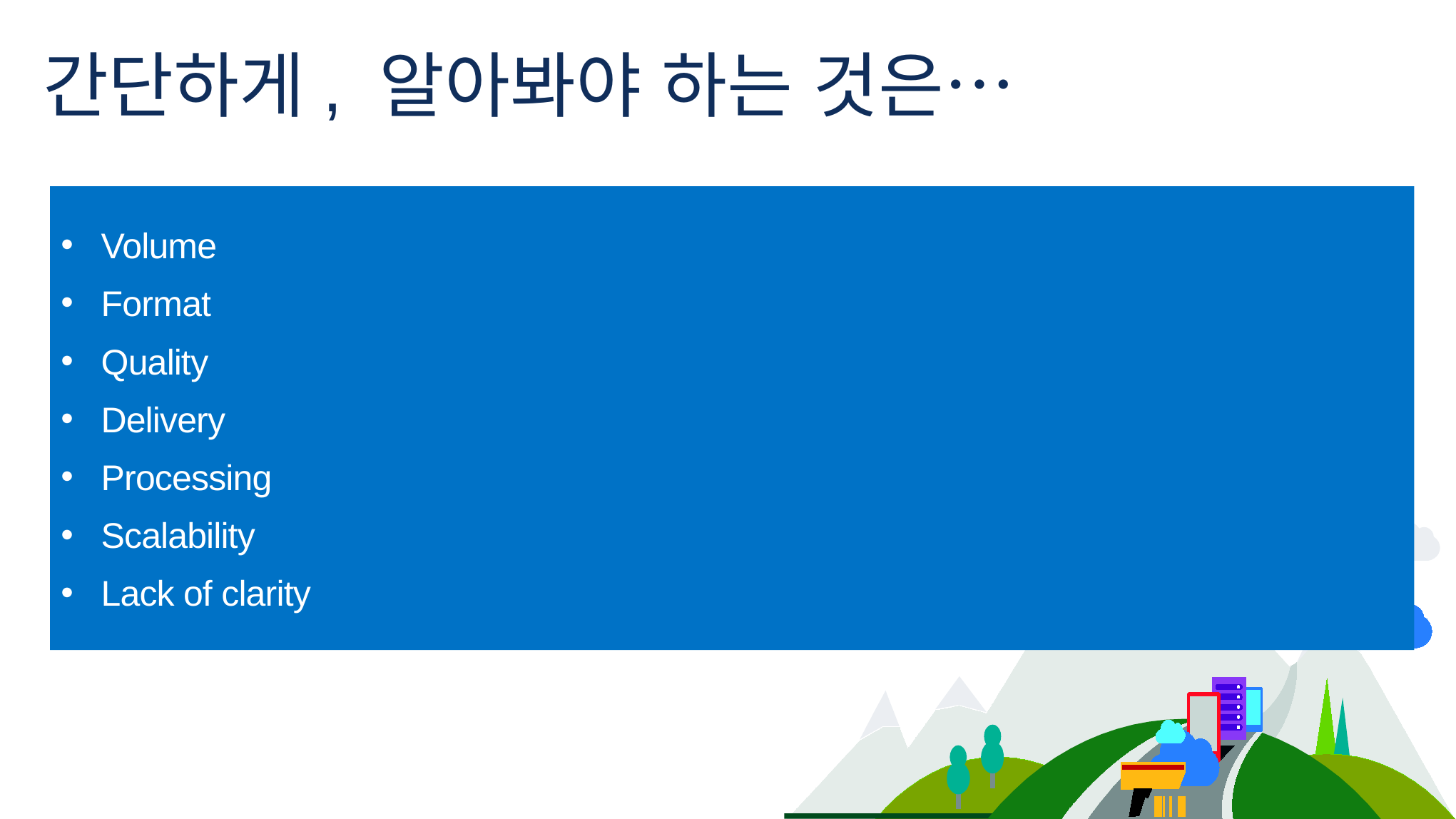

# 간단하게, 알아봐야 하는 것은…
Volume
Format
Quality
Delivery
Processing
Scalability
Lack of clarity